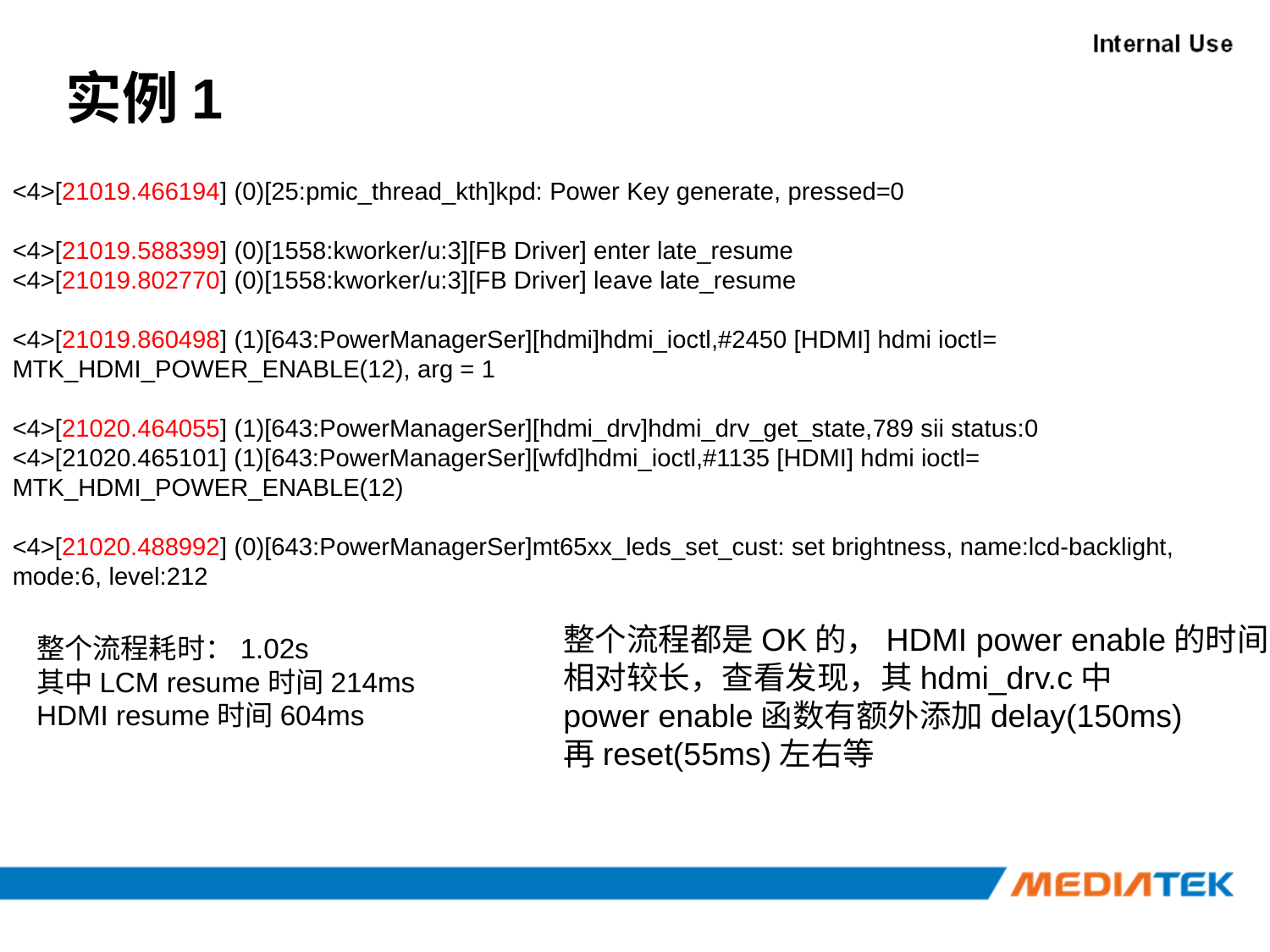

# 实例1
<4>[21019.466194] (0)[25:pmic_thread_kth]kpd: Power Key generate, pressed=0

<4>[21019.588399] (0)[1558:kworker/u:3][FB Driver] enter late_resume
<4>[21019.802770] (0)[1558:kworker/u:3][FB Driver] leave late_resume

<4>[21019.860498] (1)[643:PowerManagerSer][hdmi]hdmi_ioctl,#2450 [HDMI] hdmi ioctl= MTK_HDMI_POWER_ENABLE(12), arg = 1

<4>[21020.464055] (1)[643:PowerManagerSer][hdmi_drv]hdmi_drv_get_state,789 sii status:0
<4>[21020.465101] (1)[643:PowerManagerSer][wfd]hdmi_ioctl,#1135 [HDMI] hdmi ioctl= MTK_HDMI_POWER_ENABLE(12)

<4>[21020.488992] (0)[643:PowerManagerSer]mt65xx_leds_set_cust: set brightness, name:lcd-backlight, mode:6, level:212
整个流程都是OK的，HDMI power enable的时间
相对较长，查看发现，其hdmi_drv.c中
power enable函数有额外添加delay(150ms)
再reset(55ms)左右等
整个流程耗时：1.02s
其中LCM resume时间214ms
HDMI resume时间604ms